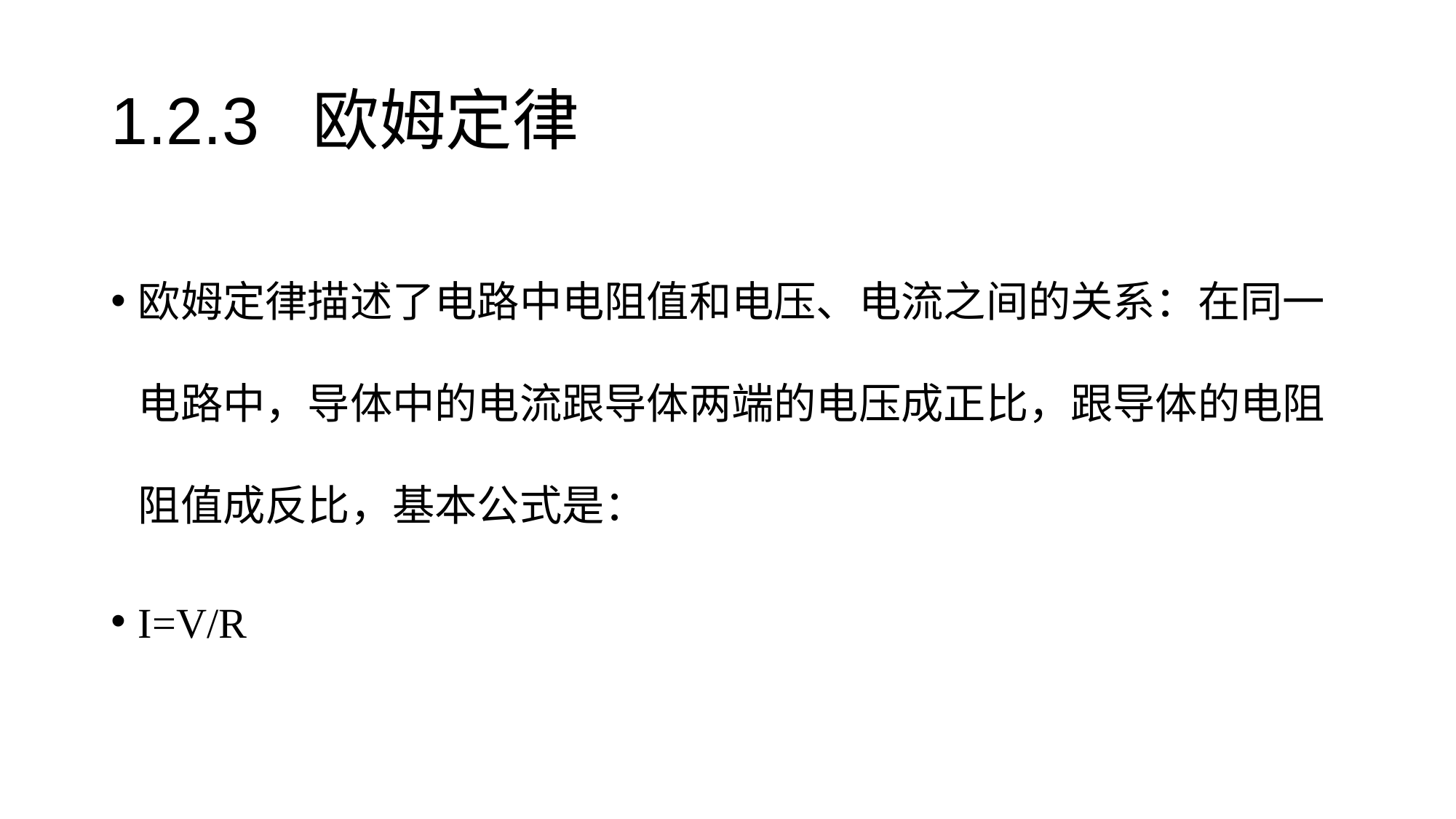

# 1.2.3  欧姆定律
欧姆定律描述了电路中电阻值和电压、电流之间的关系：在同一电路中，导体中的电流跟导体两端的电压成正比，跟导体的电阻阻值成反比，基本公式是：
I=V/R